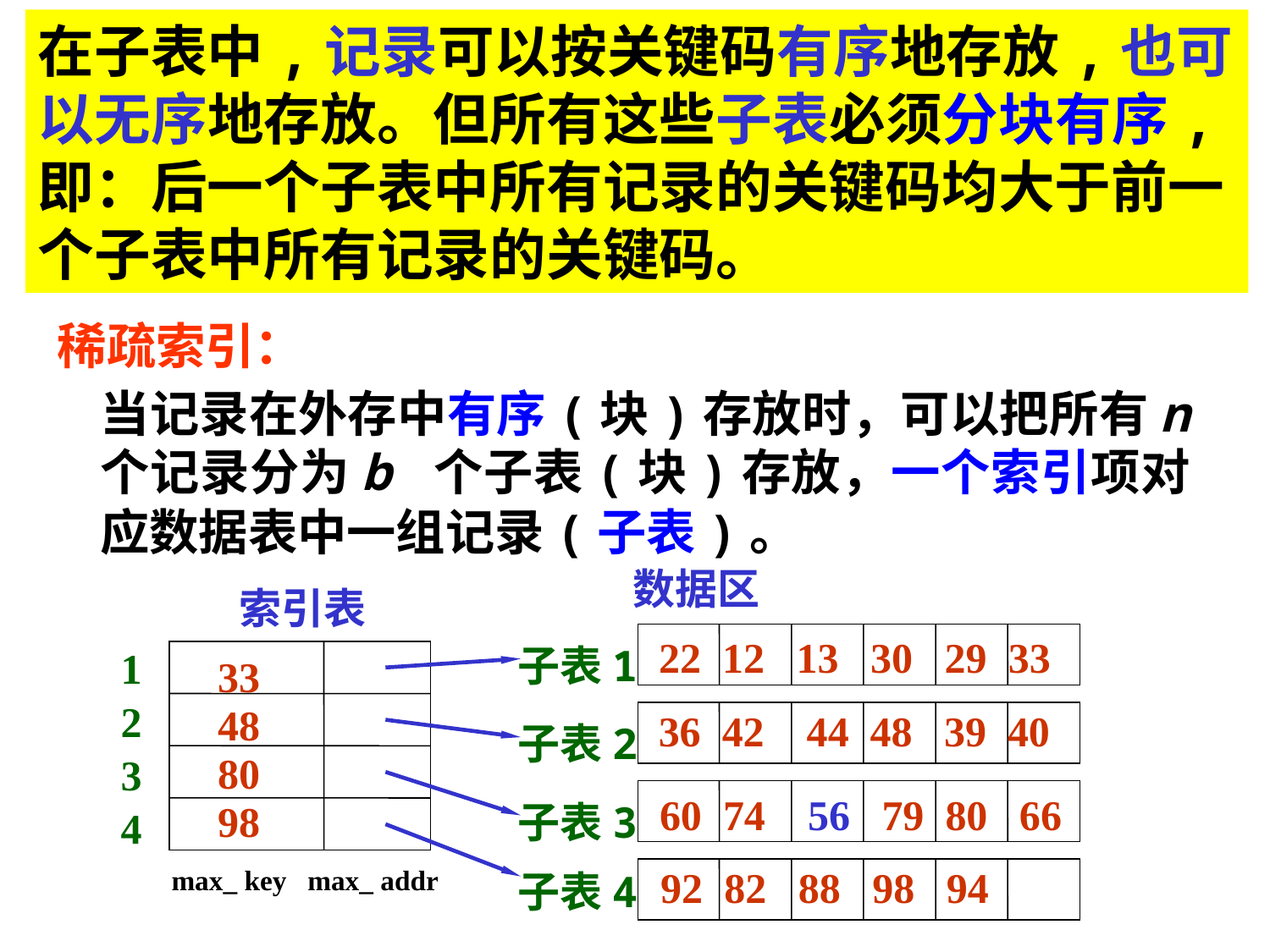

在子表中,记录可以按关键码有序地存放,也可以无序地存放。但所有这些子表必须分块有序,即：后一个子表中所有记录的关键码均大于前一个子表中所有记录的关键码。
稠密索引：
  一个索引项对应数据表中一个记录的索引结构。

稀疏索引：
当记录在外存中有序(块)存放时，可以把所有n 个记录分为b 个子表(块)存放，一个索引项对应数据表中一组记录(子表)。
数据区
索引表

22  12   13   30   29  33
子表1
1
2
3
4

33
48
80
98

36  42    44  48   39  40

子表2

60  74    56   79  80   66
子表3

92  82   88   98   94
max_ key   max_ addr
子表4